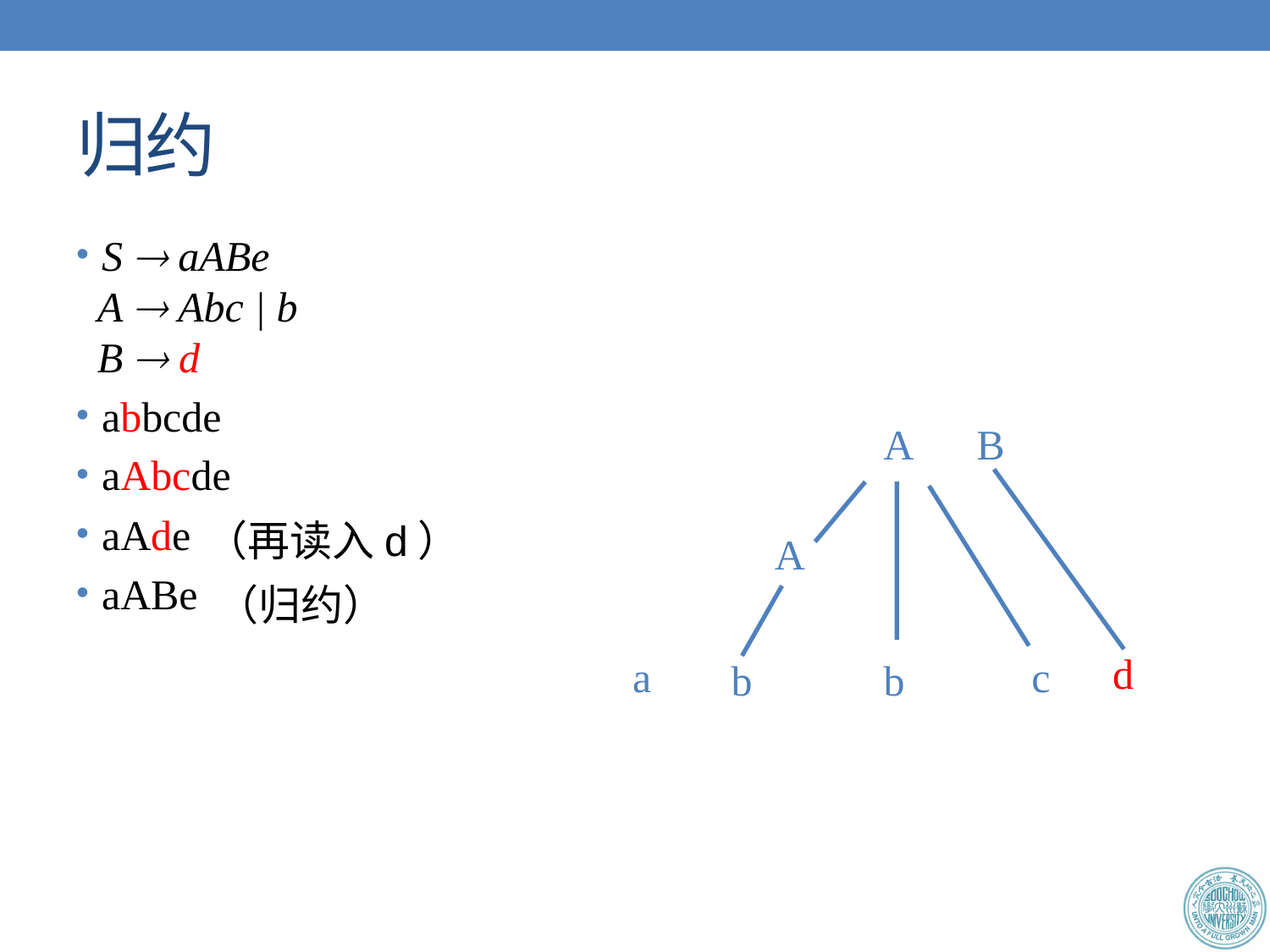

# 归约
S → aABe
  A → Abc | b
  B → d
abbcde
aAbcde
aAde
aABe
A

B

（再读入d）
A
（归约）

d
a
c
b
b